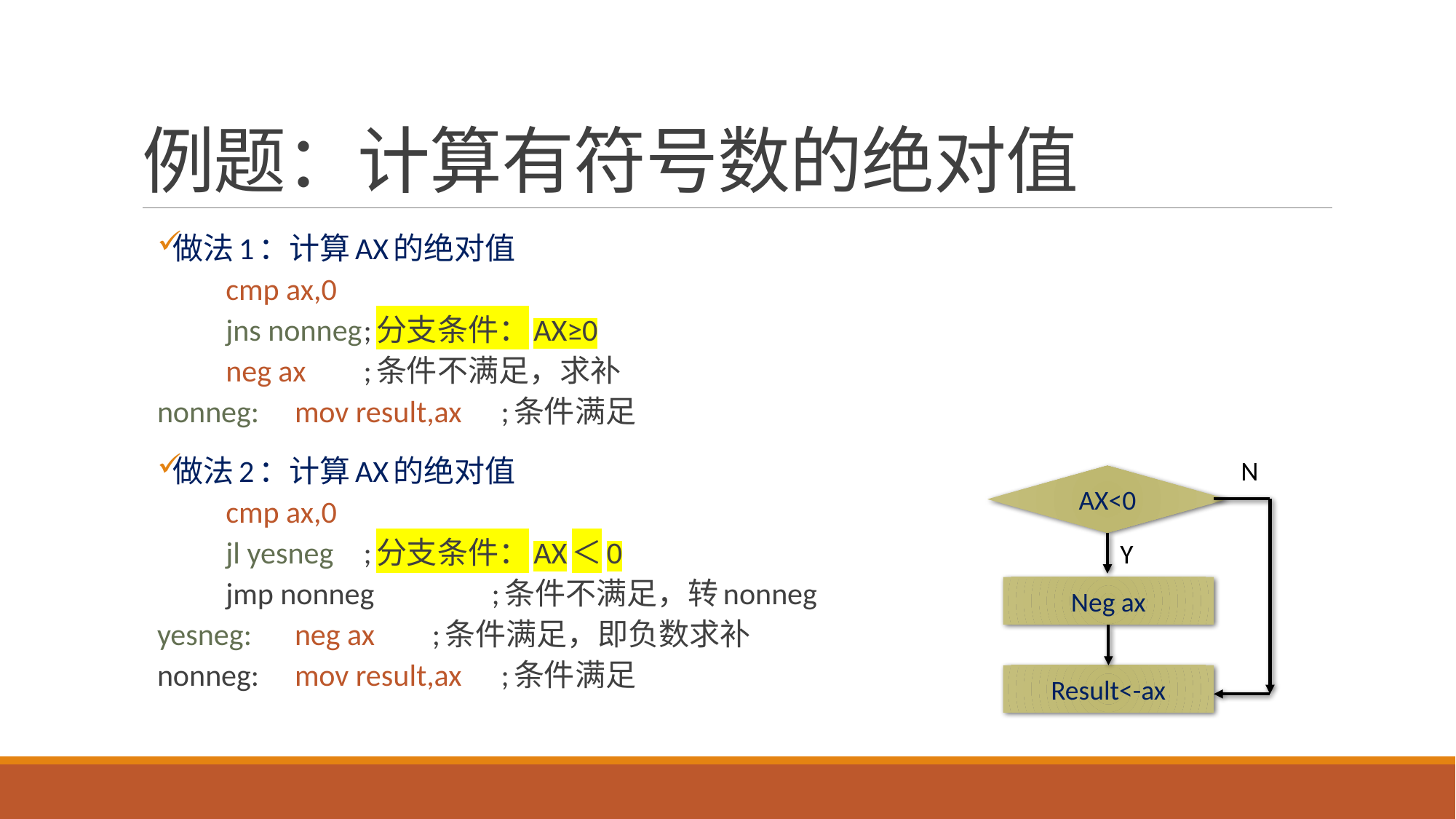

# 例题：计算有符号数的绝对值
做法1：计算AX的绝对值
	cmp ax,0
	jns nonneg	;分支条件：AX≥0
	neg ax	;条件不满足，求补
nonneg:	mov result,ax	;条件满足
做法2：计算AX的绝对值
	cmp ax,0
	jl yesneg	;分支条件：AX＜0
	jmp nonneg                 ;条件不满足，转nonneg
yesneg:	neg ax	;条件满足，即负数求补
nonneg:	mov result,ax	;条件满足
N
AX<0
Y
Neg ax
Result<-ax